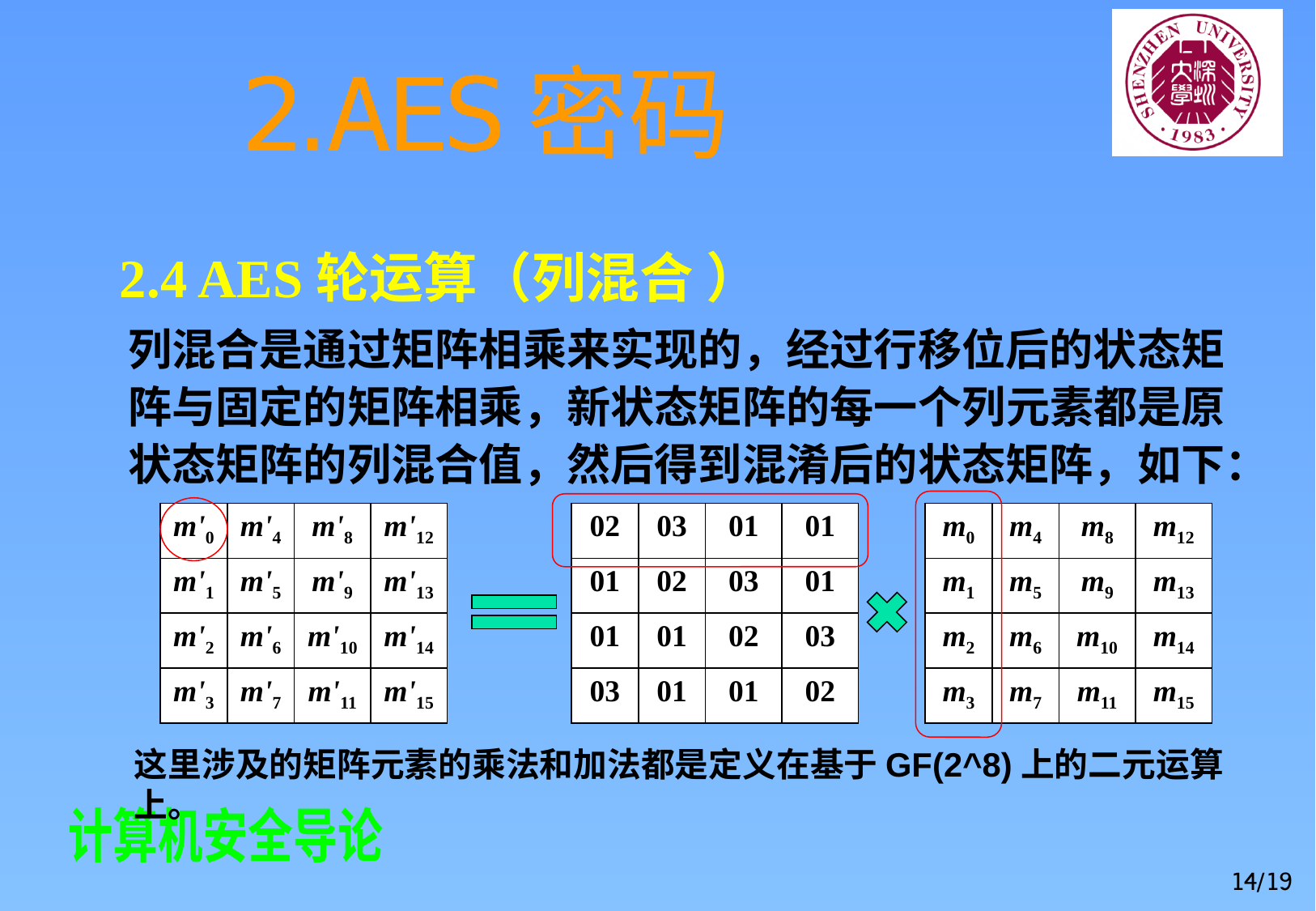

# 2.AES密码
2.4 AES轮运算（列混合 ）
列混合是通过矩阵相乘来实现的，经过行移位后的状态矩阵与固定的矩阵相乘，新状态矩阵的每一个列元素都是原状态矩阵的列混合值，然后得到混淆后的状态矩阵，如下：

| m'0 | m'4 | m'8 | m'12 |
| --- | --- | --- | --- |
| m'1 | m'5 | m'9 | m'13 |
| m'2 | m'6 | m'10 | m'14 |
| m'3 | m'7 | m'11 | m'15 |
| 02 | 03 | 01 | 01 |
| --- | --- | --- | --- |
| 01 | 02 | 03 | 01 |
| 01 | 01 | 02 | 03 |
| 03 | 01 | 01 | 02 |
| m0 | m4 | m8 | m12 |
| --- | --- | --- | --- |
| m1 | m5 | m9 | m13 |
| m2 | m6 | m10 | m14 |
| m3 | m7 | m11 | m15 |

这里涉及的矩阵元素的乘法和加法都是定义在基于GF(2^8)上的二元运算上。
14/19